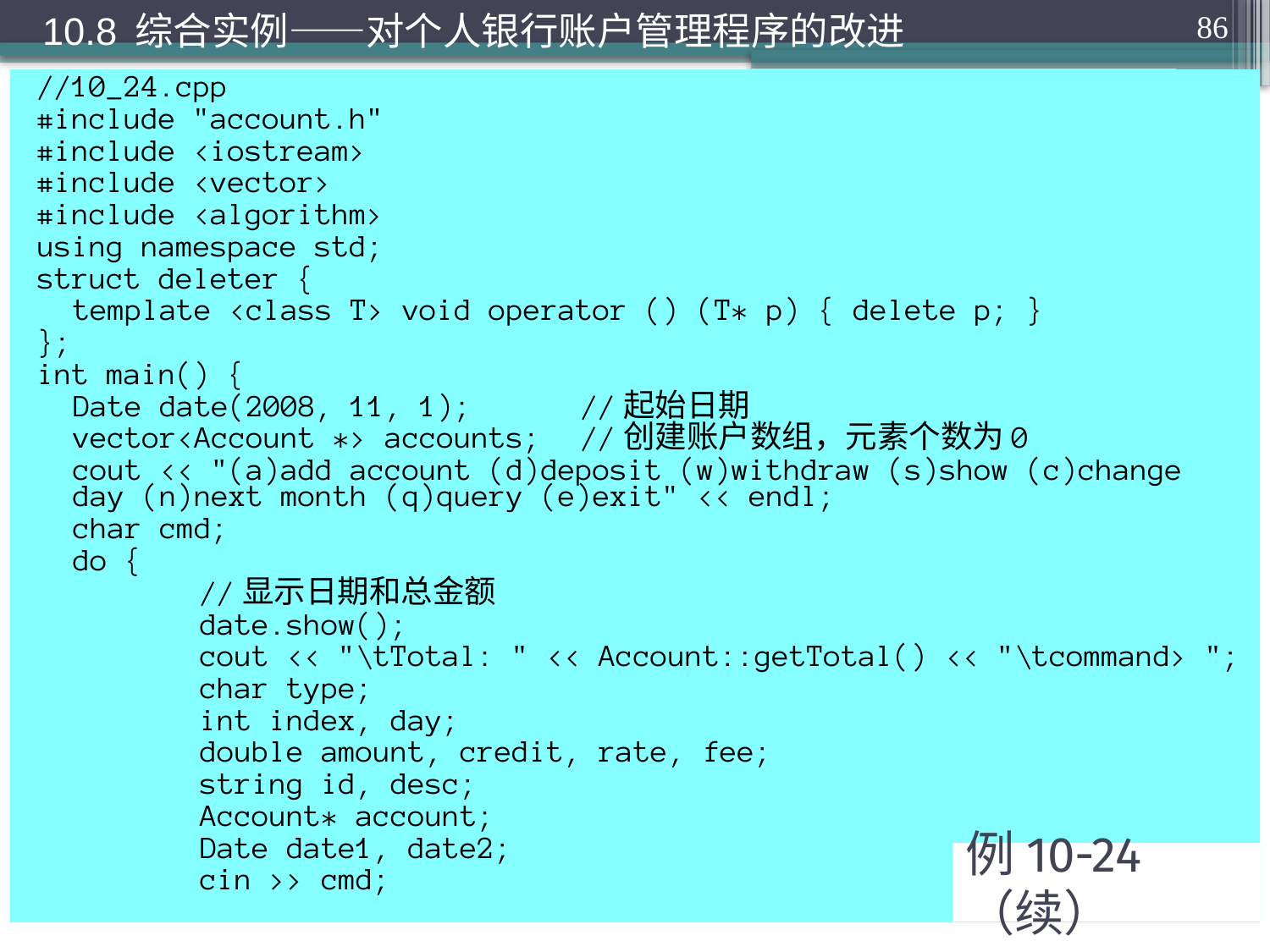

10.8 综合实例——对个人银行账户管理程序的改进
86
//10_24.cpp
#include "account.h"
#include <iostream>
#include <vector>
#include <algorithm>
using namespace std;
struct deleter {
	template <class T> void operator () (T* p) { delete p; }
};
int main() {
	Date date(2008, 11, 1);	//起始日期
	vector<Account *> accounts;	//创建账户数组，元素个数为0
	cout << "(a)add account (d)deposit (w)withdraw (s)show (c)change day (n)next month (q)query (e)exit" << endl;
	char cmd;
	do {
		//显示日期和总金额
		date.show();
		cout << "\tTotal: " << Account::getTotal() << "\tcommand> ";
		char type;
		int index, day;
		double amount, credit, rate, fee;
		string id, desc;
		Account* account;
		Date date1, date2;
		cin >> cmd;

# 例10-24（续）